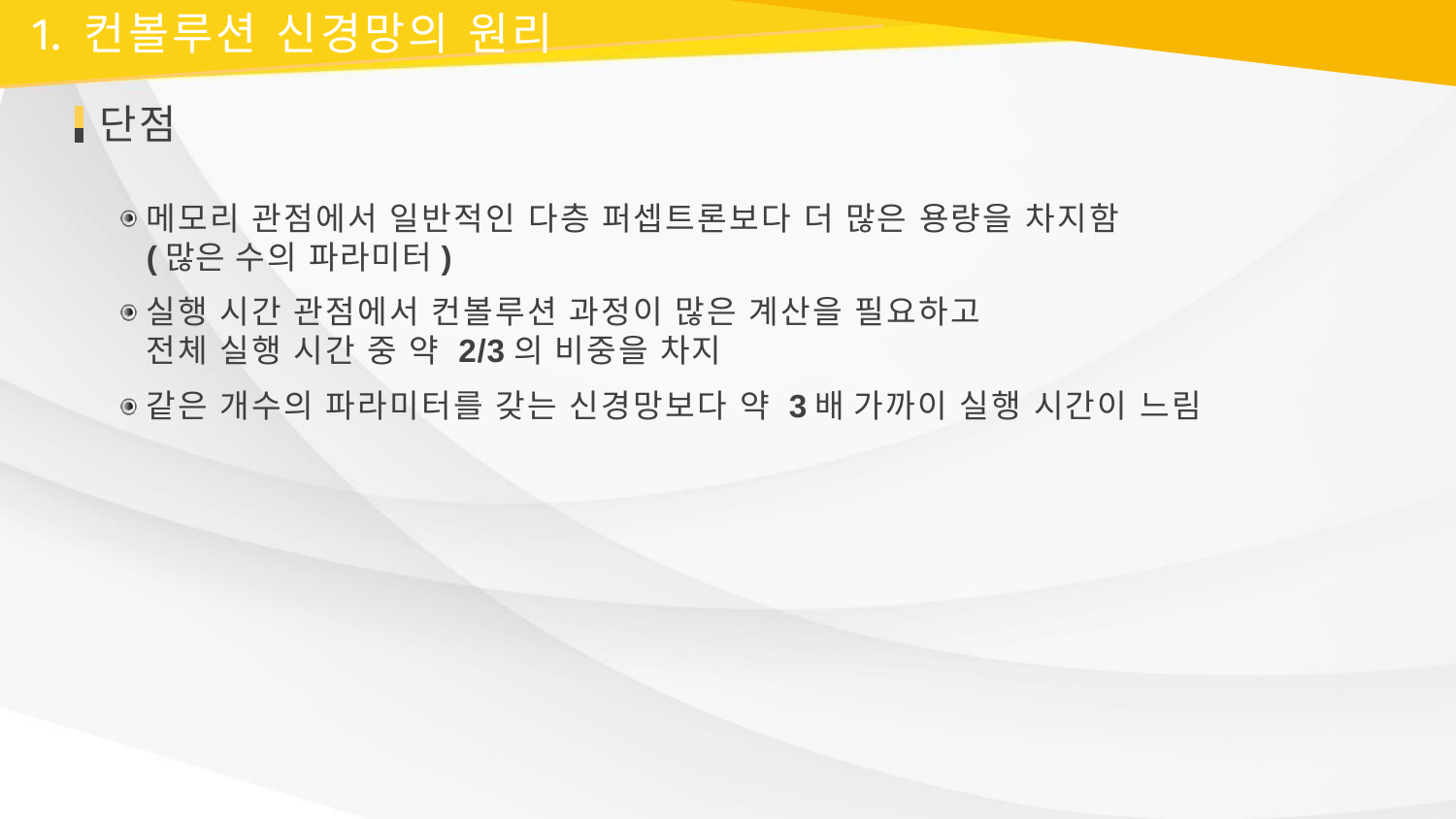

1. 컨볼루션 신경망의 원리
단점

메모리 관점에서 일반적인 다층 퍼셉트론보다 더 많은 용량을 차지함
(많은 수의 파라미터)
실행 시간 관점에서 컨볼루션 과정이 많은 계산을 필요하고
전체 실행 시간 중 약 2/3의 비중을 차지
같은 개수의 파라미터를 갖는 신경망보다 약 3배 가까이 실행 시간이 느림